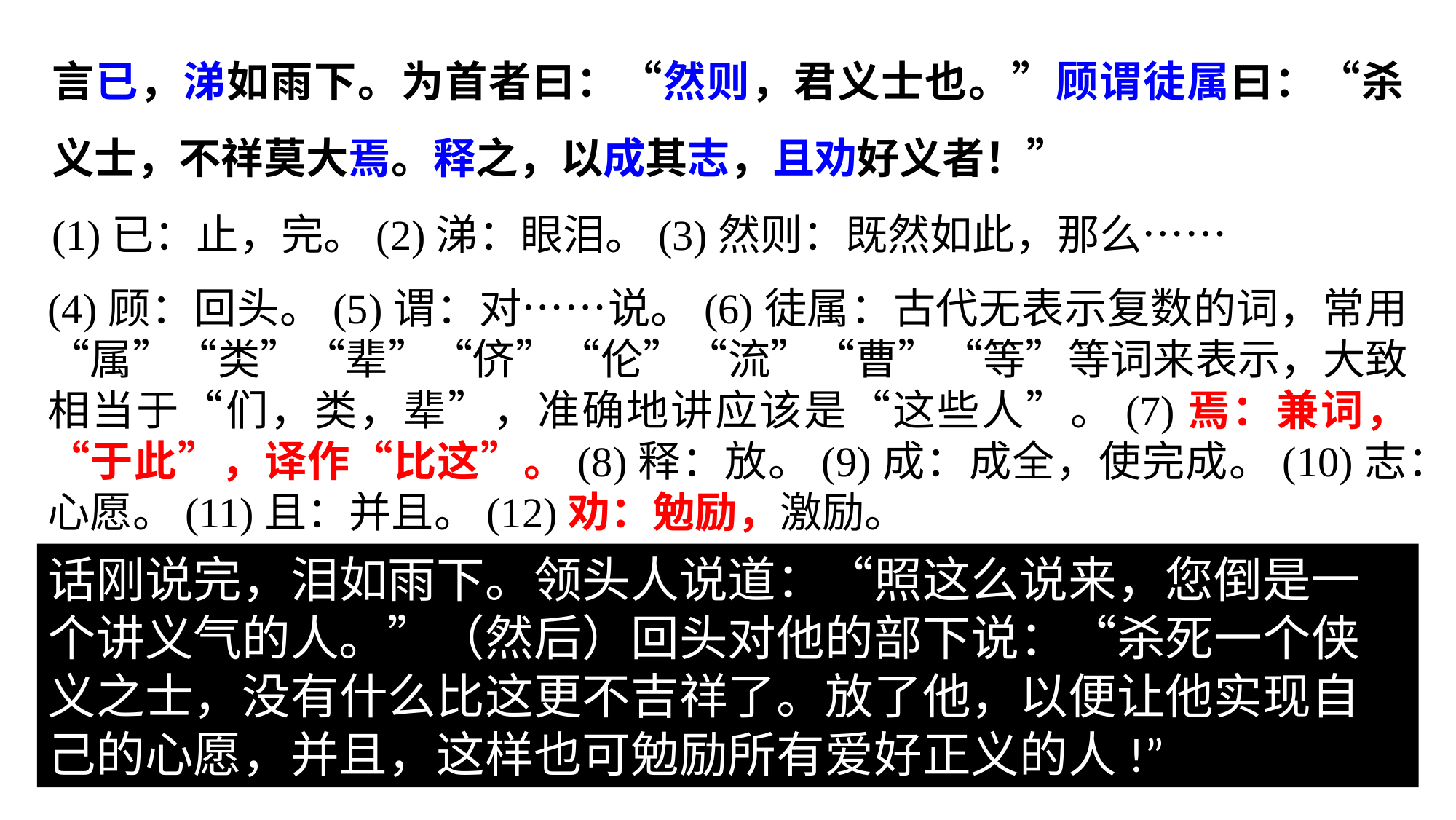

言已，涕如雨下。为首者曰：“然则，君义士也。”顾谓徒属曰：“杀义士，不祥莫大焉。释之，以成其志，且劝好义者！”
(1)已：止，完。(2)涕：眼泪。(3)然则：既然如此，那么……
(4)顾：回头。(5)谓：对……说。(6)徒属：古代无表示复数的词，常用“属”“类”“辈”“侪”“伦”“流”“曹”“等”等词来表示，大致相当于“们，类，辈”，准确地讲应该是“这些人”。(7)焉：兼词， “于此”，译作“比这”。(8)释：放。(9)成：成全，使完成。(10)志：心愿。(11)且：并且。(12)劝：勉励，激励。
话刚说完，泪如雨下。领头人说道：“照这么说来，您倒是一个讲义气的人。”（然后）回头对他的部下说：“杀死一个侠义之士，没有什么比这更不吉祥了。放了他，以便让他实现自己的心愿，并且，这样也可勉励所有爱好正义的人!”